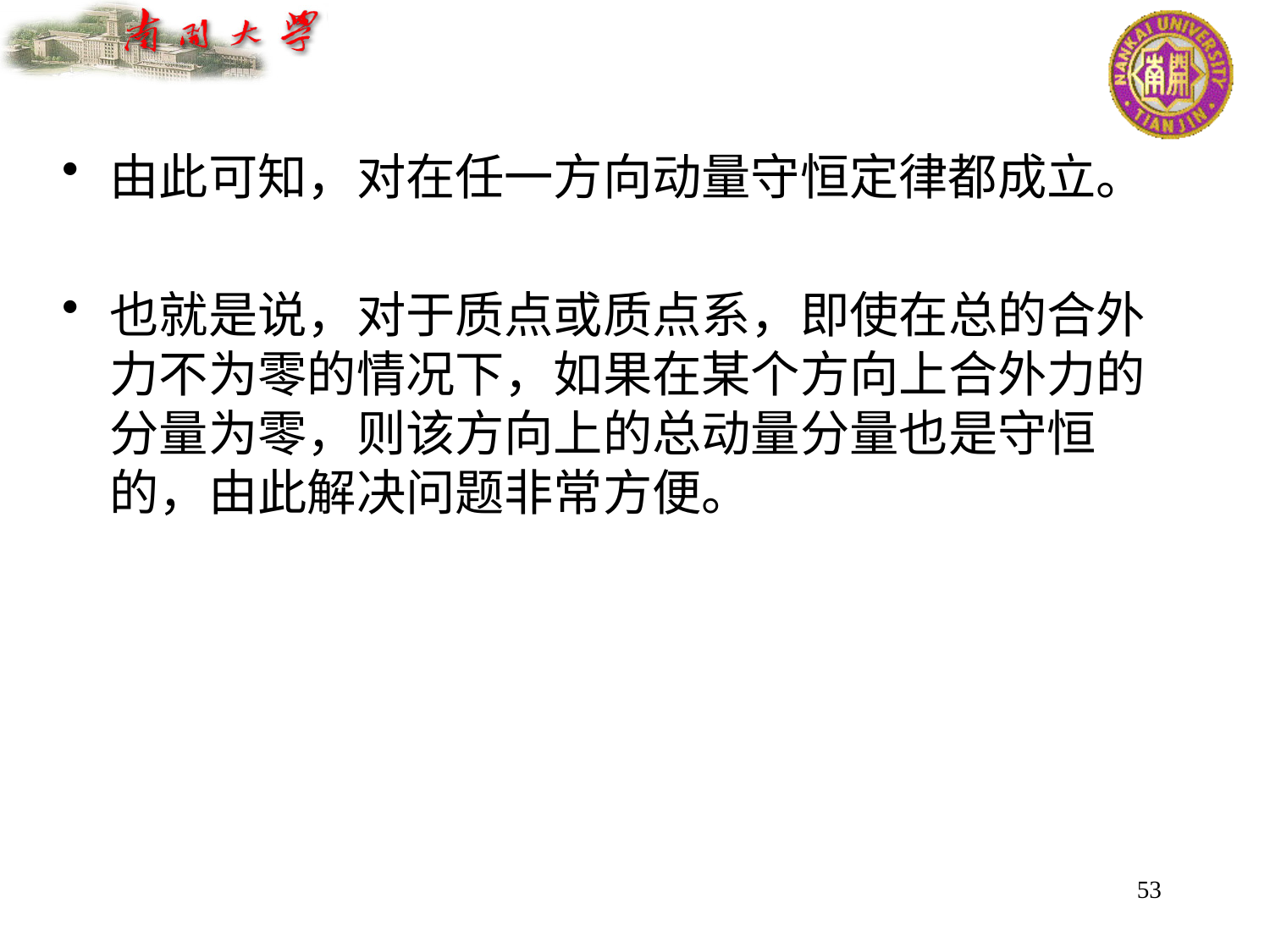

由此可知，对在任一方向动量守恒定律都成立。

也就是说，对于质点或质点系，即使在总的合外力不为零的情况下，如果在某个方向上合外力的分量为零，则该方向上的总动量分量也是守恒的，由此解决问题非常方便。

53